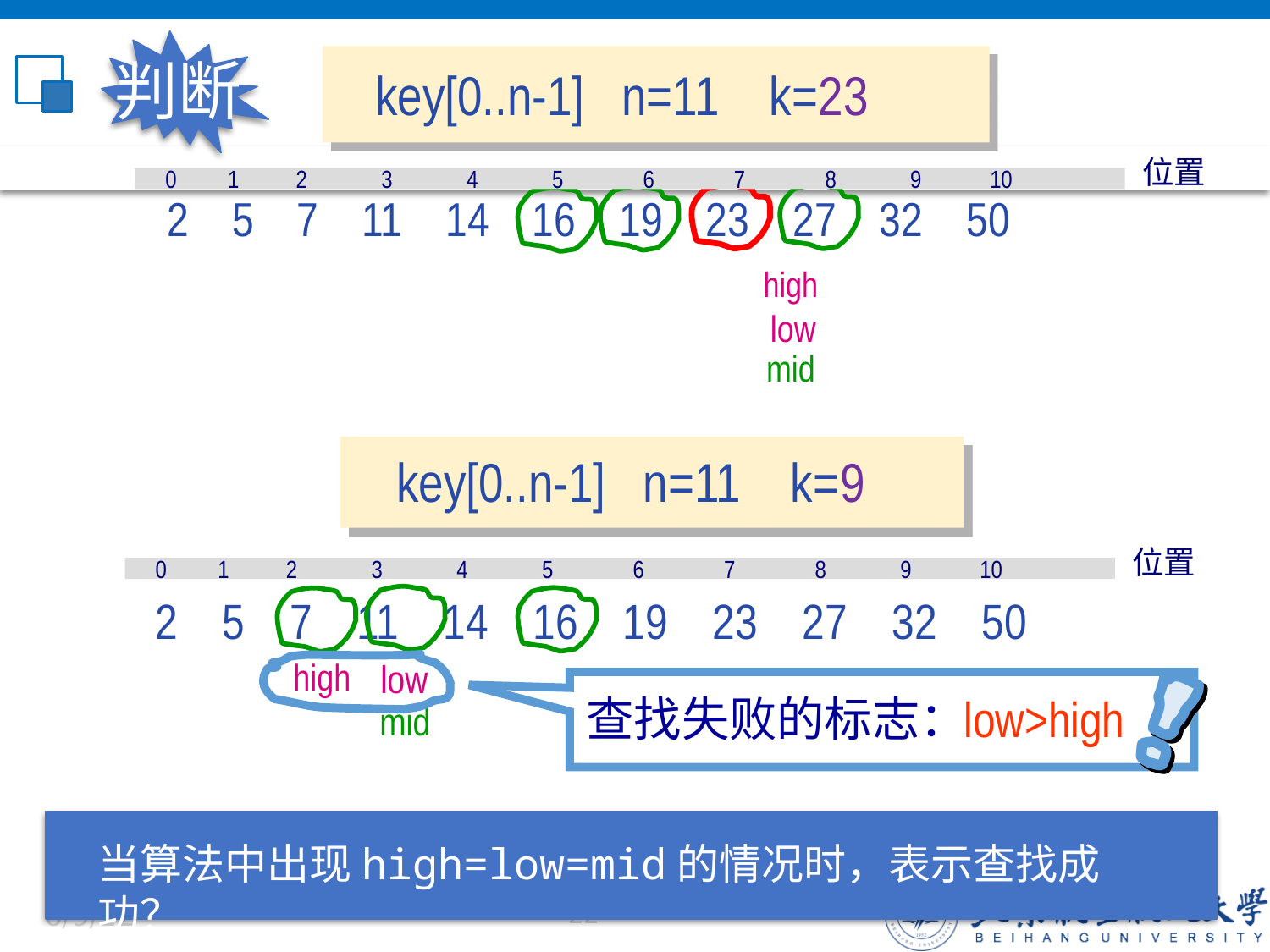

判断

key[0..n-1]   n=11    k=23
位置
0         1          2             3             4             5              6              7              8             9            10

2    5    7    11    14    16    19    23    27    32    50

low
low
mid

mid
high

high

mid

low

mid

key[0..n-1]   n=11    k=9
位置
0         1          2             3             4             5              6              7              8             9            10

2    5    7    11    14    16    19    23    27    32    50

high

high

low

low
mid

mid

mid
high

                              low>high
查找失败的标志：

当算法中出现high=low=mid的情况时，表示查找成功？
6/9/22
22